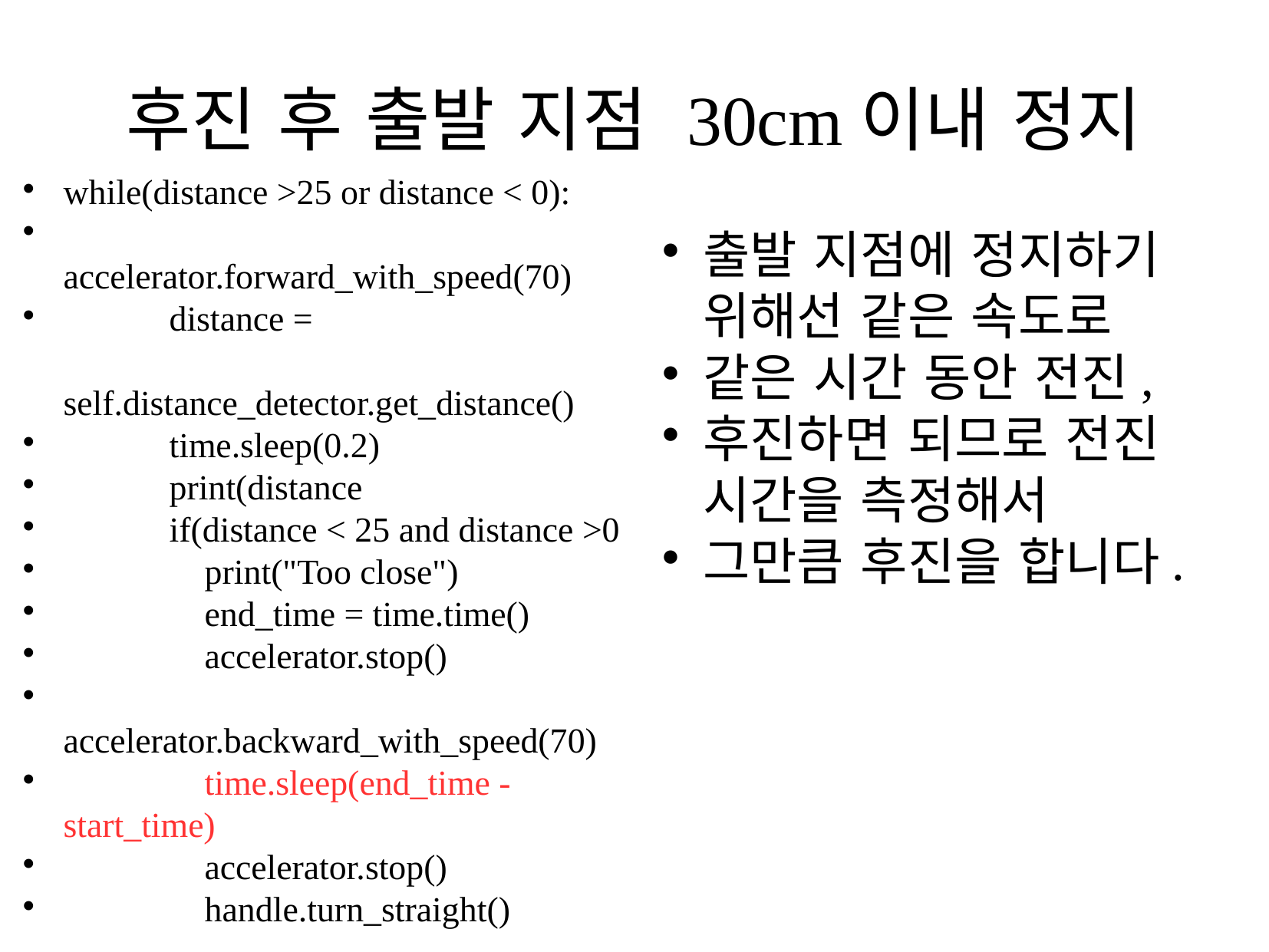

후진 후 출발 지점 30cm이내 정지
while(distance >25 or distance < 0):
            accelerator.forward_with_speed(70)
            distance = 			self.distance_detector.get_distance()
            time.sleep(0.2)
            print(distance
            if(distance < 25 and distance >0
                print("Too close")
                end_time = time.time()
                accelerator.stop()
                accelerator.backward_with_speed(70)
                time.sleep(end_time - start_time)
                accelerator.stop()
                handle.turn_straight()
출발 지점에 정지하기 위해선 같은 속도로
같은 시간 동안 전진,
후진하면 되므로 전진 시간을 측정해서
그만큼 후진을 합니다.